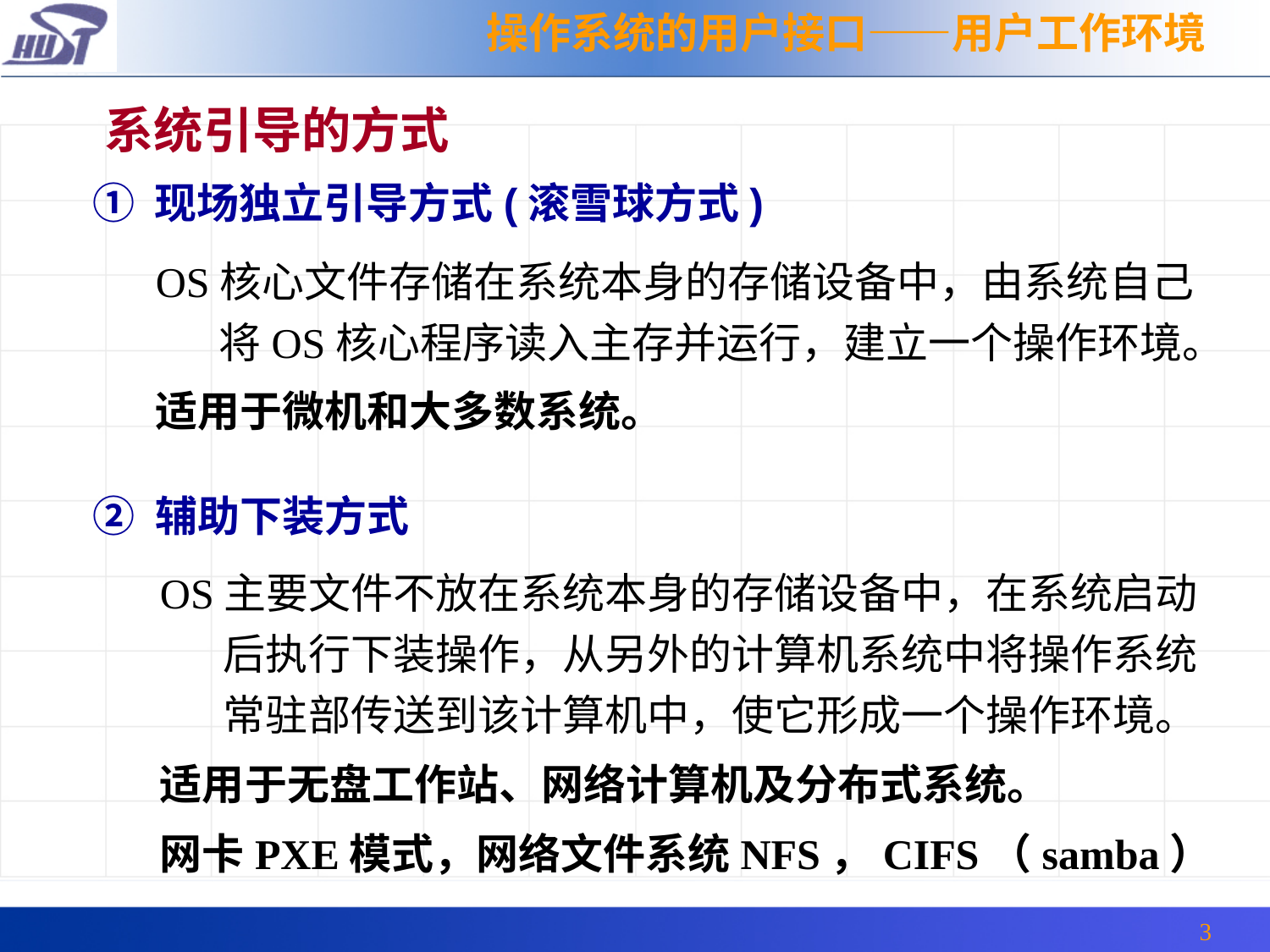

操作系统的用户接口——用户工作环境
系统引导的方式
① 现场独立引导方式(滚雪球方式)
OS核心文件存储在系统本身的存储设备中，由系统自己将OS核心程序读入主存并运行，建立一个操作环境。
适用于微机和大多数系统。
② 辅助下装方式
OS主要文件不放在系统本身的存储设备中，在系统启动后执行下装操作，从另外的计算机系统中将操作系统常驻部传送到该计算机中，使它形成一个操作环境。
适用于无盘工作站、网络计算机及分布式系统。
网卡PXE模式，网络文件系统NFS，CIFS（samba）
3